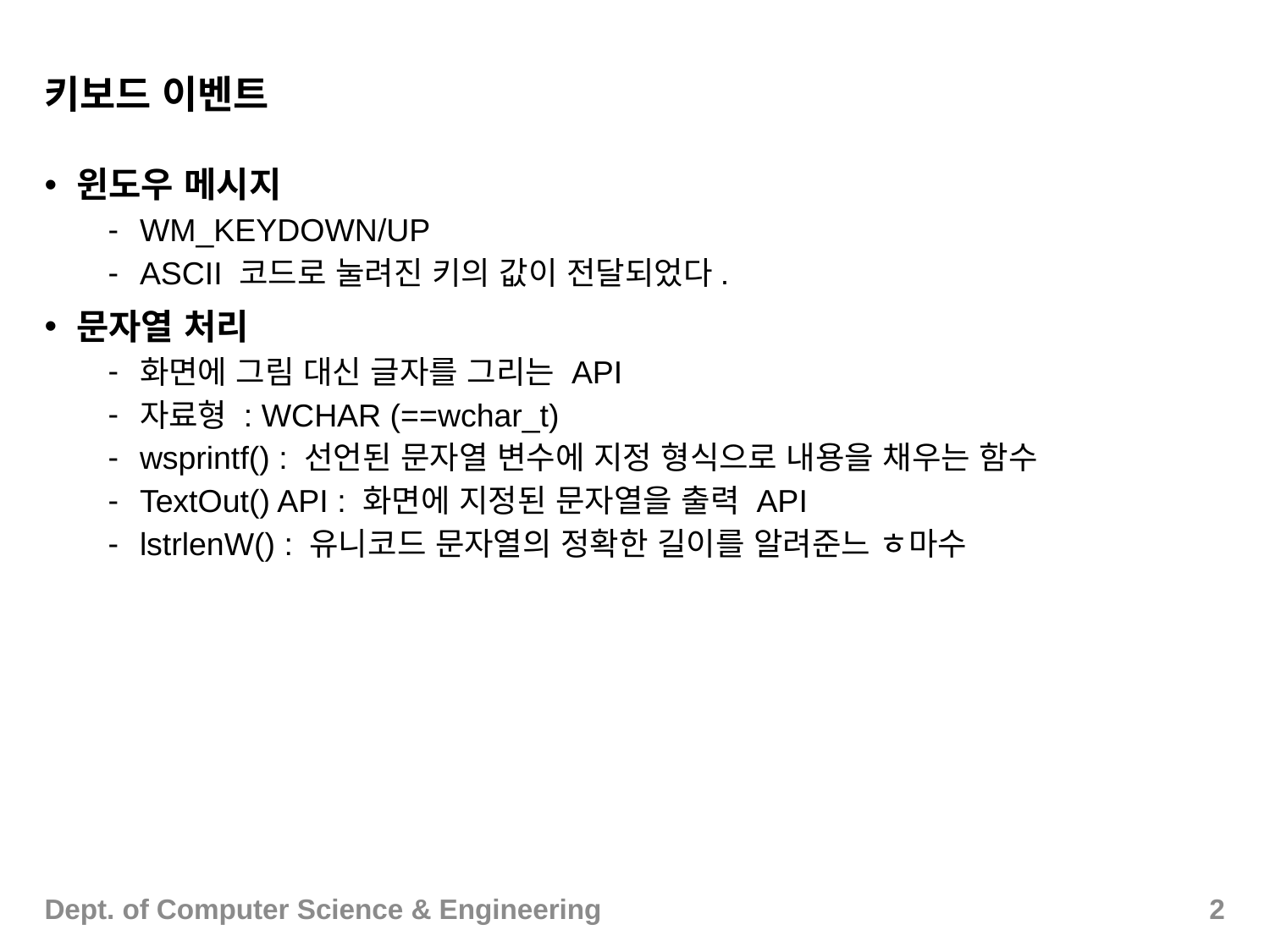

# 키보드 이벤트
윈도우 메시지
WM_KEYDOWN/UP
ASCII 코드로 눌려진 키의 값이 전달되었다.
문자열 처리
화면에 그림 대신 글자를 그리는 API
자료형 : WCHAR (==wchar_t)
wsprintf() : 선언된 문자열 변수에 지정 형식으로 내용을 채우는 함수
TextOut() API : 화면에 지정된 문자열을 출력 API
lstrlenW() : 유니코드 문자열의 정확한 길이를 알려준느 ㅎ마수
Dept. of Computer Science & Engineering
2